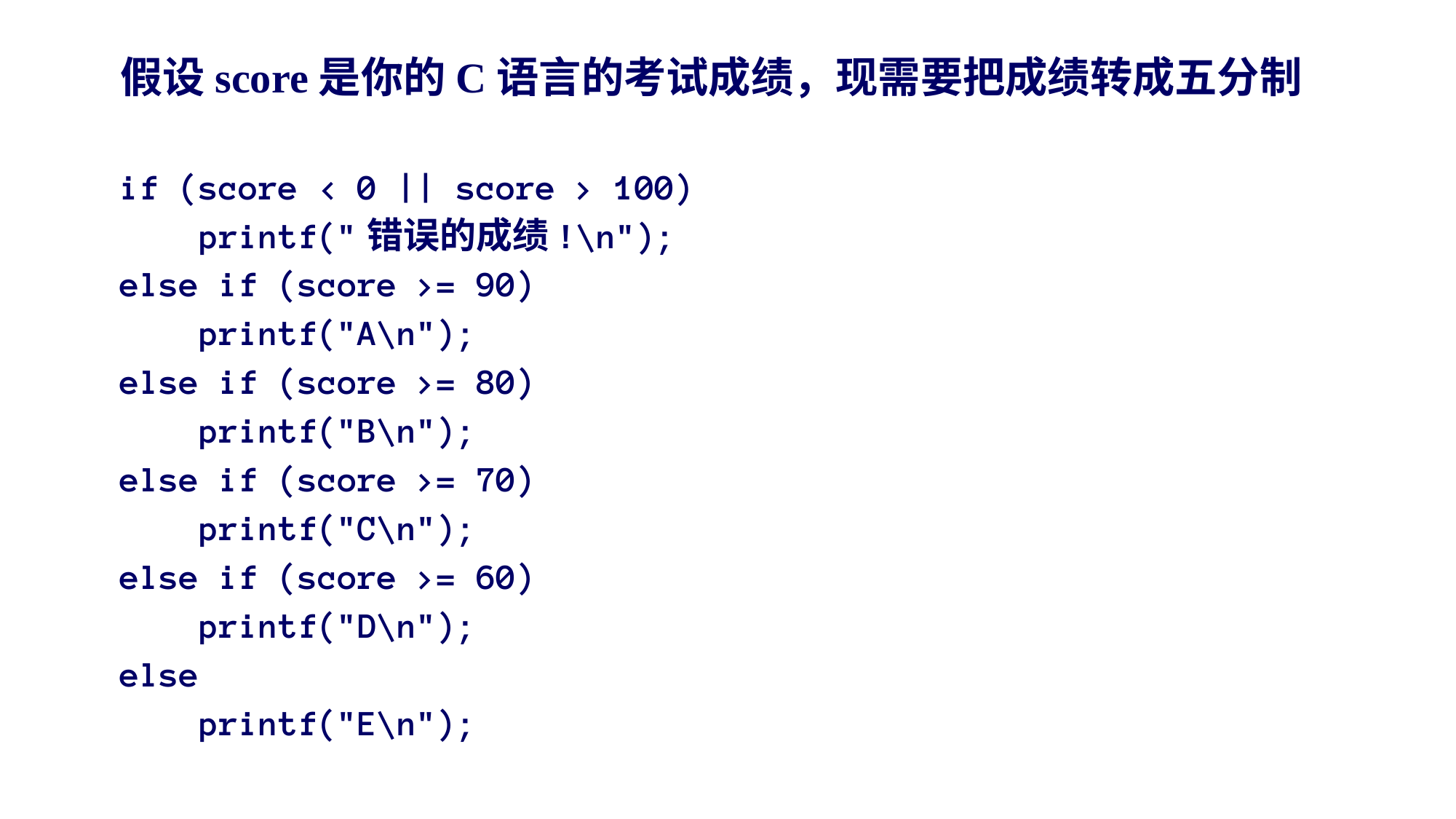

假设score是你的C语言的考试成绩，现需要把成绩转成五分制

if (score < 0 || score > 100)
    printf("错误的成绩!\n");
else if (score >= 90)
    printf("A\n");
else if (score >= 80)
    printf("B\n");
else if (score >= 70)
    printf("C\n");
else if (score >= 60)
    printf("D\n");
else
    printf("E\n");